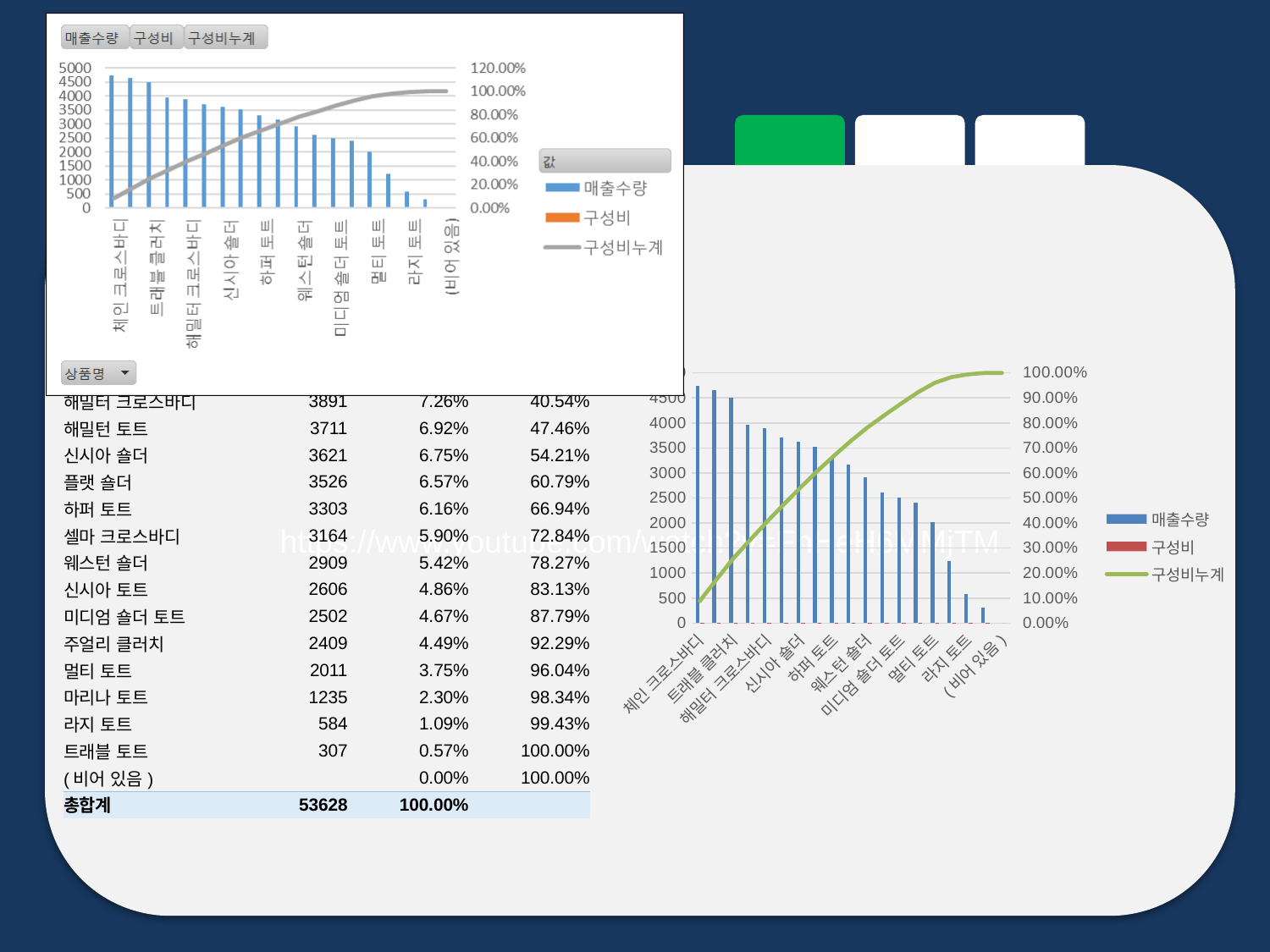

Part 1
상품특징 분석하기

https://www.youtube.com/watch?v=FhHeH6MMjTM
| 행 레이블 | 매출수량 | 구성비 | 구성비누계 |  |  |  |  |  |  |  |
| --- | --- | --- | --- | --- | --- | --- | --- | --- | --- | --- |
| 체인 크로스바디 | 4734 | 8.83% | 8.83% |  |  |  |  |  |  |  |
| 타일 클러치 | 4649 | 8.67% | 17.50% |  |  |  |  |  |  |  |
| 트래블 클러치 | 4508 | 8.41% | 25.90% |  |  |  |  |  |  |  |
| 스피치오 숄더 | 3958 | 7.38% | 33.28% |  |  |  |  |  |  |  |
| 해밀터 크로스바디 | 3891 | 7.26% | 40.54% |  |  |  |  |  |  |  |
| 해밀턴 토트 | 3711 | 6.92% | 47.46% |  |  |  |  |  |  |  |
| 신시아 숄더 | 3621 | 6.75% | 54.21% |  |  |  |  |  |  |  |
| 플랫 숄더 | 3526 | 6.57% | 60.79% |  |  |  |  |  |  |  |
| 하퍼 토트 | 3303 | 6.16% | 66.94% |  |  |  |  |  |  |  |
| 셀마 크로스바디 | 3164 | 5.90% | 72.84% |  |  |  |  |  |  |  |
| 웨스턴 숄더 | 2909 | 5.42% | 78.27% |  |  |  |  |  |  |  |
| 신시아 토트 | 2606 | 4.86% | 83.13% |  |  |  |  |  |  |  |
| 미디엄 숄더 토트 | 2502 | 4.67% | 87.79% |  |  |  |  |  |  |  |
| 주얼리 클러치 | 2409 | 4.49% | 92.29% |  |  |  |  |  |  |  |
| 멀티 토트 | 2011 | 3.75% | 96.04% |  |  |  |  |  |  |  |
| 마리나 토트 | 1235 | 2.30% | 98.34% |  |  |  |  |  |  |  |
| 라지 토트 | 584 | 1.09% | 99.43% |  |  |  |  |  |  |  |
| 트래블 토트 | 307 | 0.57% | 100.00% |  |  |  |  |  |  |  |
| (비어 있음) |  | 0.00% | 100.00% |  |  |  |  |  |  |  |
| 총합계 | 53628 | 100.00% |  |  |  |  |  |  |  |  |

### Chart

| Category | 매출수량 | 구성비 | 구성비누계 |
|---|---|---|---|
| 체인 크로스바디 | 4734.0 | 0.08827478183038712 | 0.08827478183038712 |
| 타일 클러치 | 4649.0 | 0.08668978891623778 | 0.1749645707466249 |
| 트래블 클러치 | 4508.0 | 0.08406056537629597 | 0.2590251361229209 |
| 스피치오 숄더 | 3958.0 | 0.0738047288729768 | 0.3328298649958977 |
| 해밀터 크로스바디 | 3891.0 | 0.07255538151711792 | 0.4053852465130156 |
| 해밀턴 토트 | 3711.0 | 0.06919892593421346 | 0.47458417244722906 |
| 신시아 숄더 | 3621.0 | 0.06752069814276124 | 0.5421048705899904 |
| 플랫 숄더 | 3526.0 | 0.06574923547400612 | 0.6078541060639964 |
| 하퍼 토트 | 3303.0 | 0.06159095994629671 | 0.6694450660102931 |
| 셀마 크로스바디 | 3164.0 | 0.05899903035727605 | 0.7284440963675691 |
| 웨스턴 숄더 | 2909.0 | 0.05424405161482807 | 0.7826881479823973 |
| 신시아 토트 | 2606.0 | 0.04859401805027225 | 0.8312821660326695 |
| 미디엄 숄더 토트 | 2502.0 | 0.04665473260237189 | 0.8779368986350414 |
| 주얼리 클러치 | 2409.0 | 0.044920563884537926 | 0.9228574625195793 |
| 멀티 토트 | 2011.0 | 0.03749906765122697 | 0.9603565301708062 |
| 마리나 토트 | 1235.0 | 0.023029014693816664 | 0.9833855448646229 |
| 라지 토트 | 584.0 | 0.010889833668978891 | 0.9942753785336018 |
| 트래블 토트 | 307.0 | 0.00572462146639815 | 1.0 |
| (비어 있음) | None | 0.0 | 1.0 |